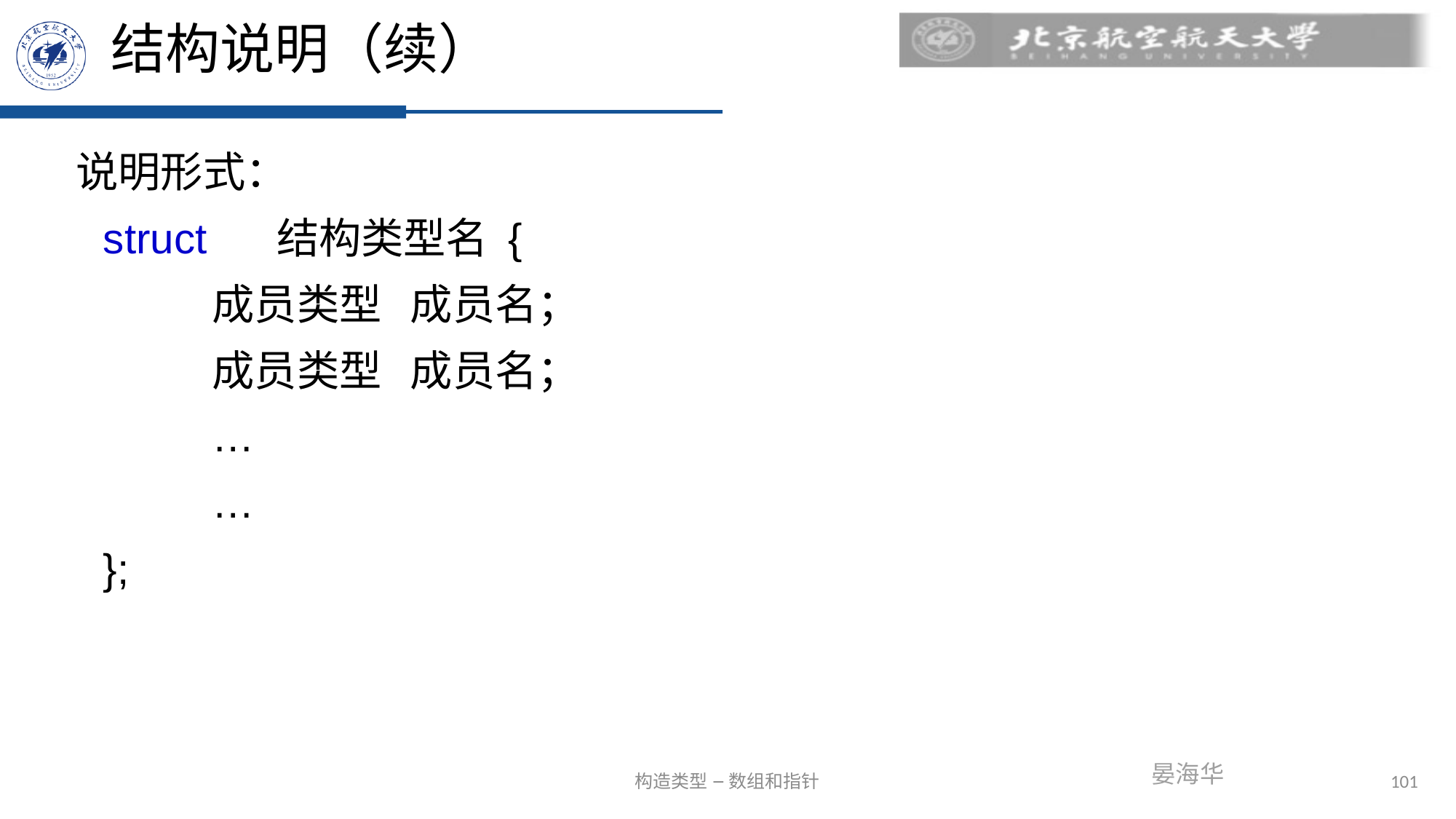

# 结构说明（续）
说明形式：
	struct     结构类型名 {
		成员类型   成员名；
		成员类型   成员名；
		…
		…
	};
101
构造类型 – 数组和指针